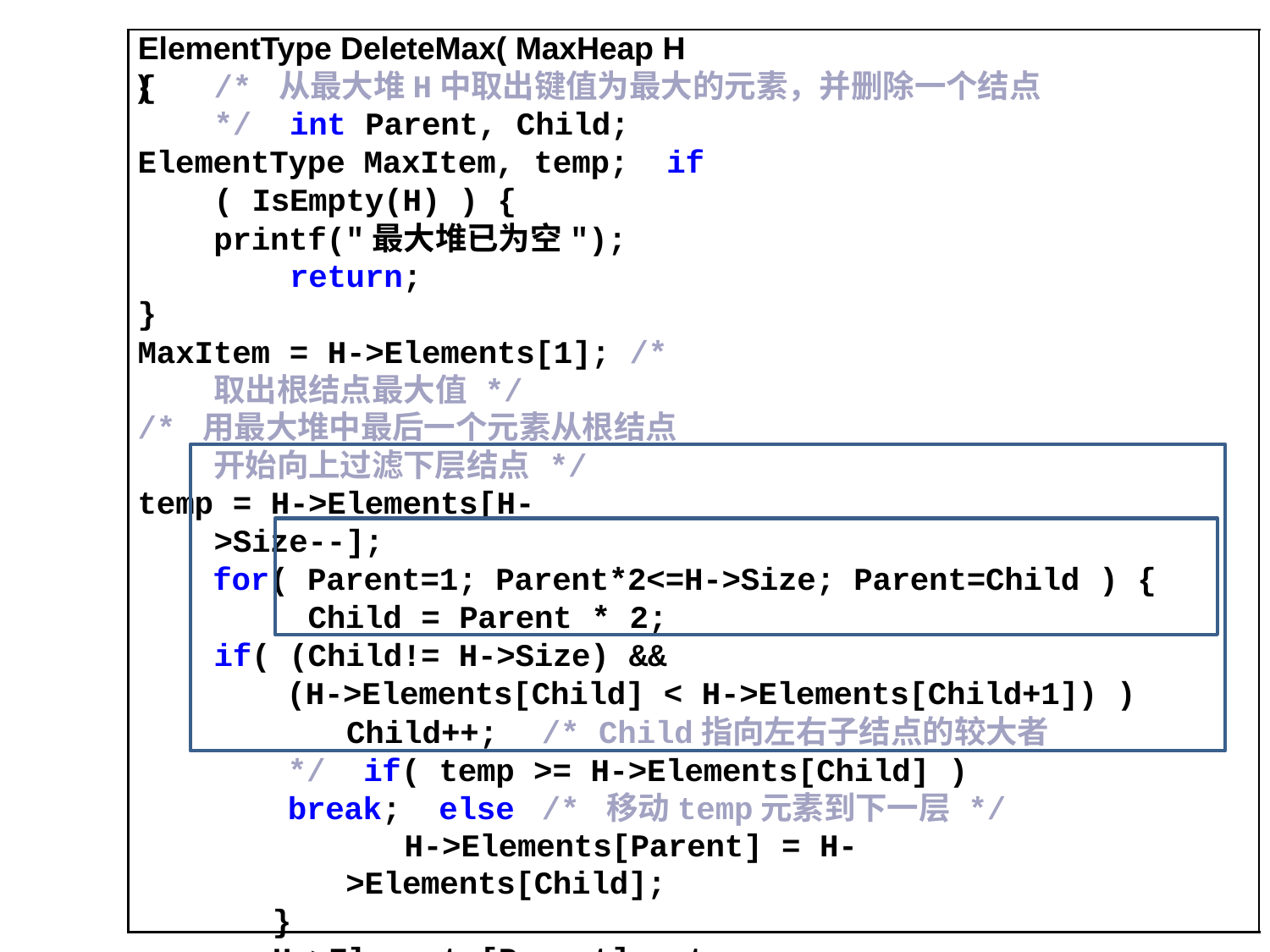

# ElementType DeleteMax( MaxHeap H )

{	/* 从最大堆H中取出键值为最大的元素，并删除一个结点 */  int Parent, Child;
ElementType MaxItem, temp;  if ( IsEmpty(H) ) {
printf("最大堆已为空");  return;
}
MaxItem = H->Elements[1]; /* 取出根结点最大值 */
/* 用最大堆中最后一个元素从根结点开始向上过滤下层结点 */
temp = H->Elements[H->Size--];
for( Parent=1; Parent*2<=H->Size; Parent=Child ) {  Child = Parent * 2;
if( (Child!= H->Size) &&
(H->Elements[Child] < H->Elements[Child+1]) )
Child++;	/* Child指向左右子结点的较大者 */  if( temp >= H->Elements[Child] ) break;  else	/* 移动temp元素到下一层 */
H->Elements[Parent] = H->Elements[Child];
}
H->Elements[Parent] = temp;
return MaxItem;
}